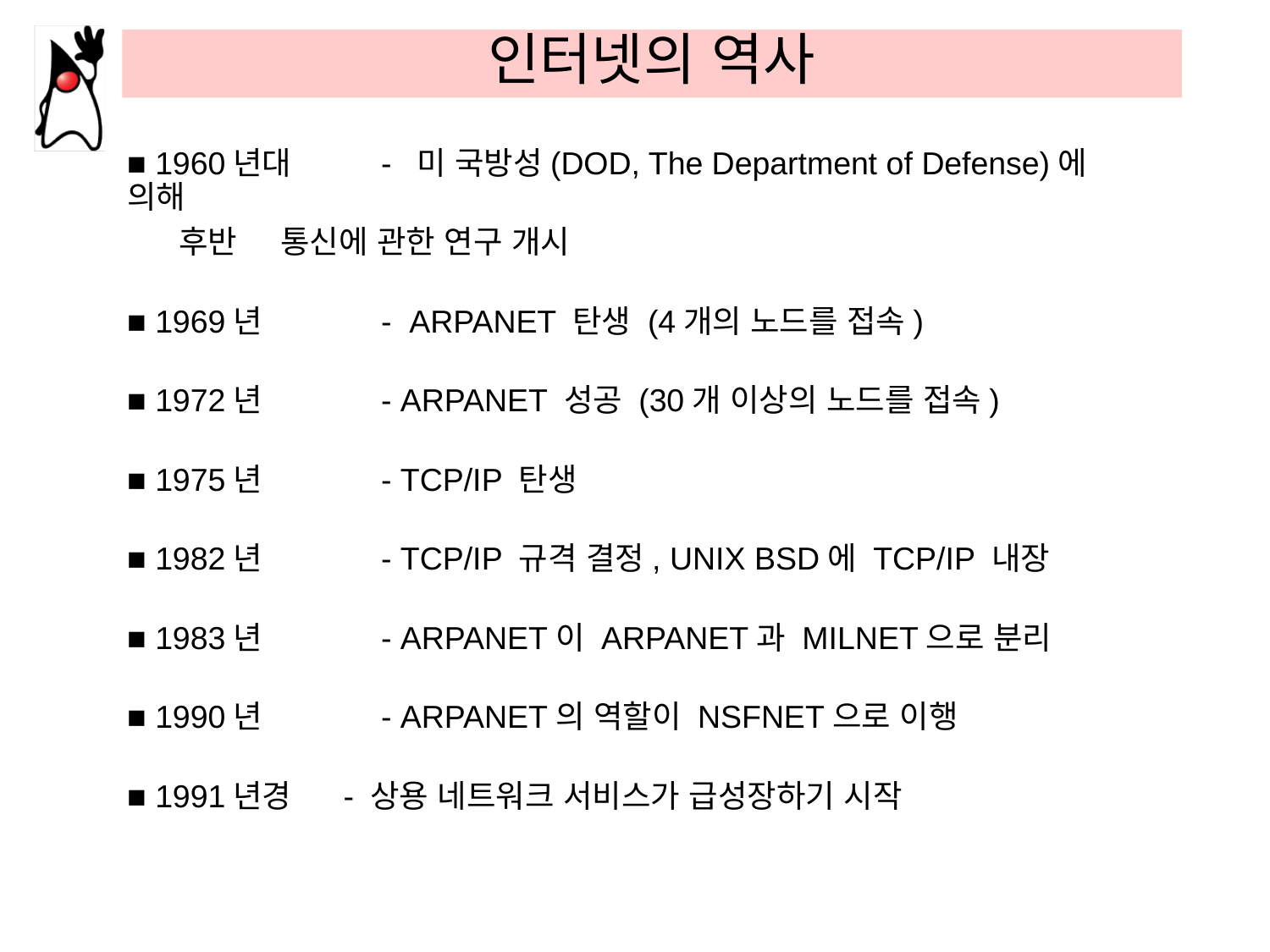

# 인터넷의 역사
■ 1960년대 	-  미 국방성(DOD, The Department of Defense)에 의해
     후반	   통신에 관한 연구 개시
■ 1969년     	-  ARPANET 탄생 (4개의 노드를 접속)
■ 1972년     	- ARPANET 성공 (30개 이상의 노드를 접속)
■ 1975년     	- TCP/IP 탄생
■ 1982년     	- TCP/IP 규격 결정, UNIX BSD에 TCP/IP 내장
■ 1983년     	- ARPANET이 ARPANET과 MILNET으로 분리
■ 1990년     	- ARPANET의 역할이 NSFNET으로 이행
■ 1991년경     - 상용 네트워크 서비스가 급성장하기 시작